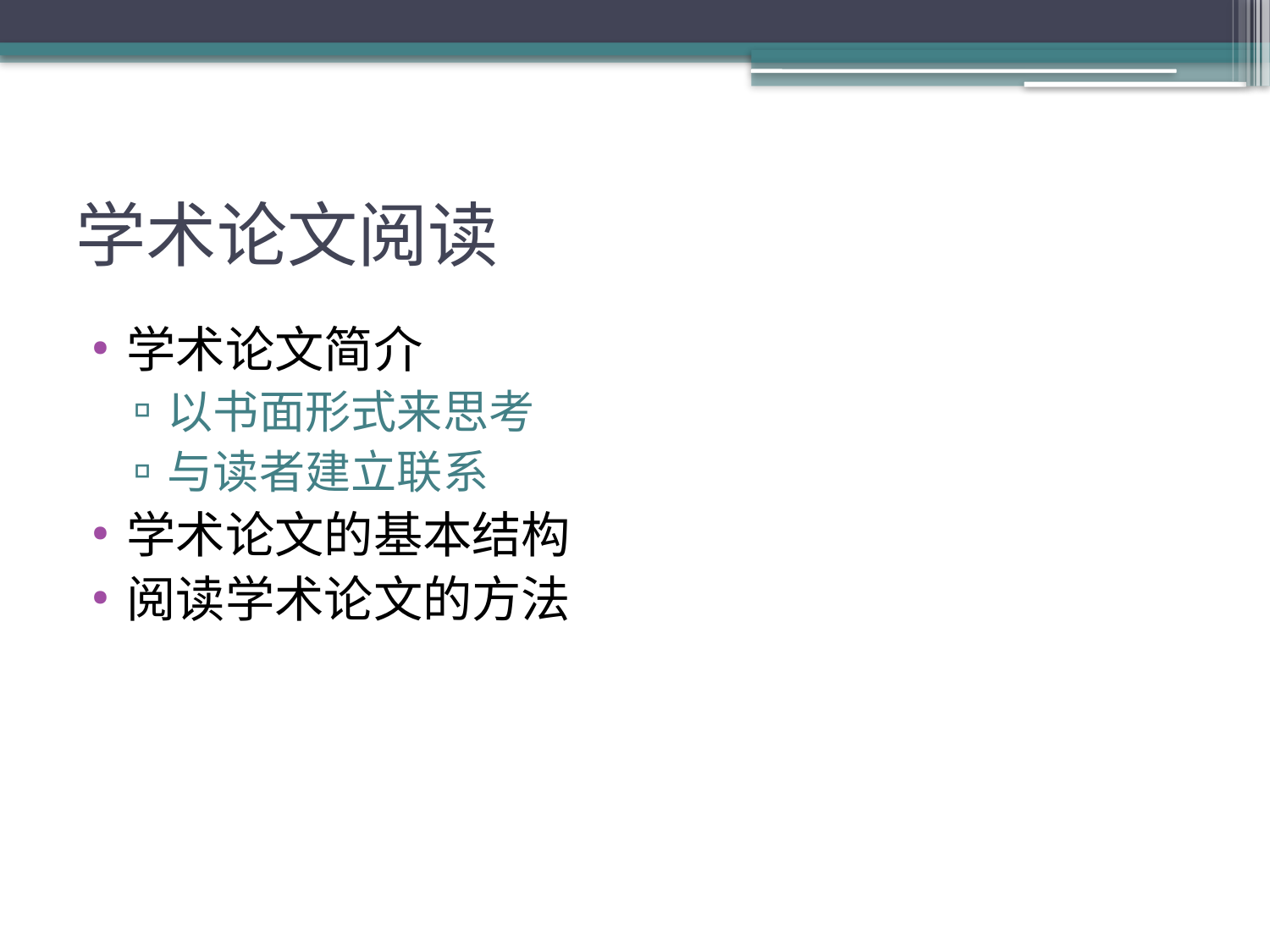

# 学术论文阅读
学术论文简介
以书面形式来思考
与读者建立联系
学术论文的基本结构
阅读学术论文的方法